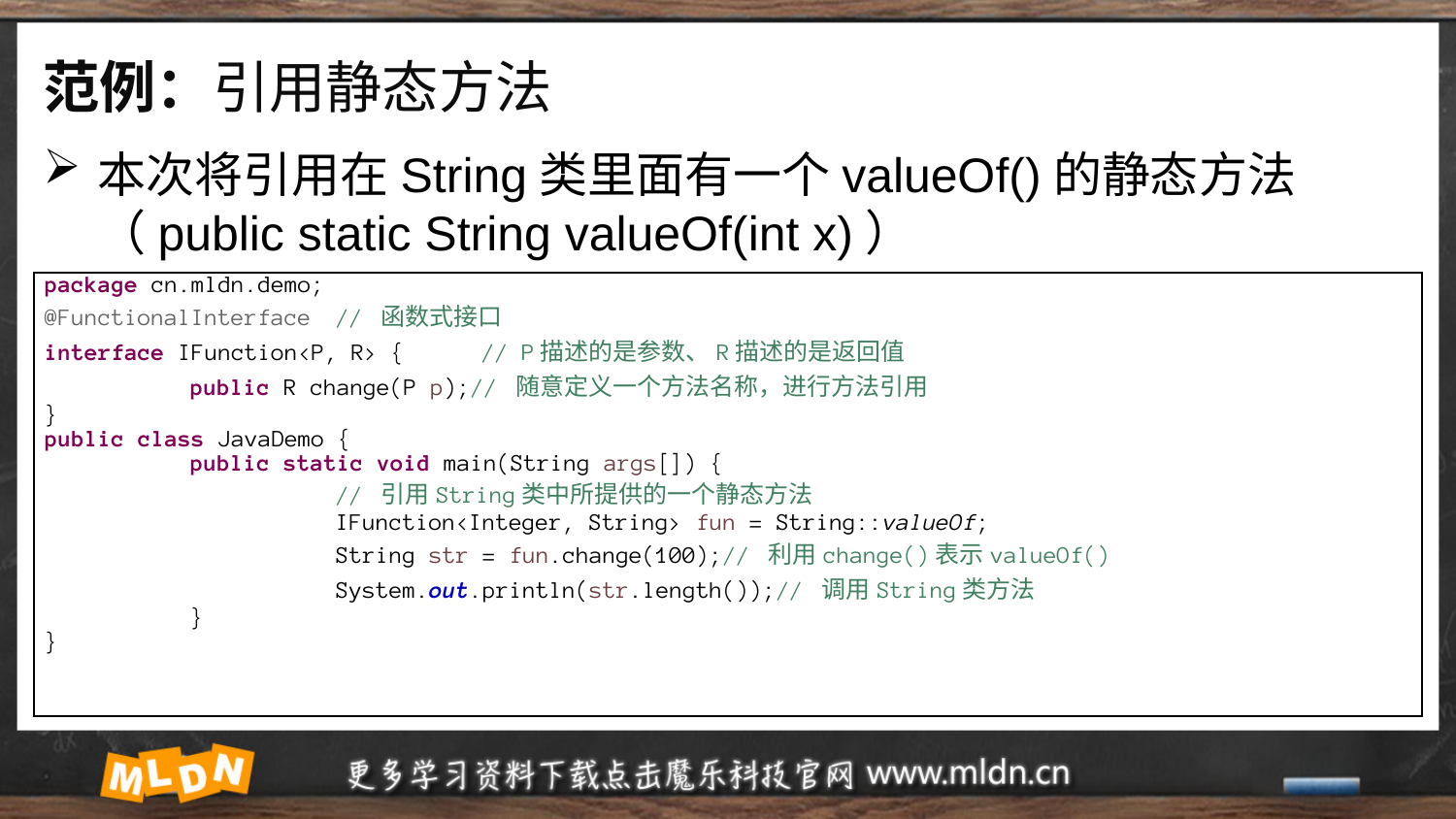

# 范例：引用静态方法
本次将引用在String类里面有一个valueOf()的静态方法（public static String valueOf(int x)）
| package cn.mldn.demo; @FunctionalInterface // 函数式接口 interface IFunction<P, R> { // P描述的是参数、R描述的是返回值 public R change(P p);// 随意定义一个方法名称，进行方法引用 } public class JavaDemo { public static void main(String args[]) { // 引用String类中所提供的一个静态方法 IFunction<Integer, String> fun = String::valueOf; String str = fun.change(100);// 利用change()表示valueOf() System.out.println(str.length());// 调用String类方法 } } |
| --- |